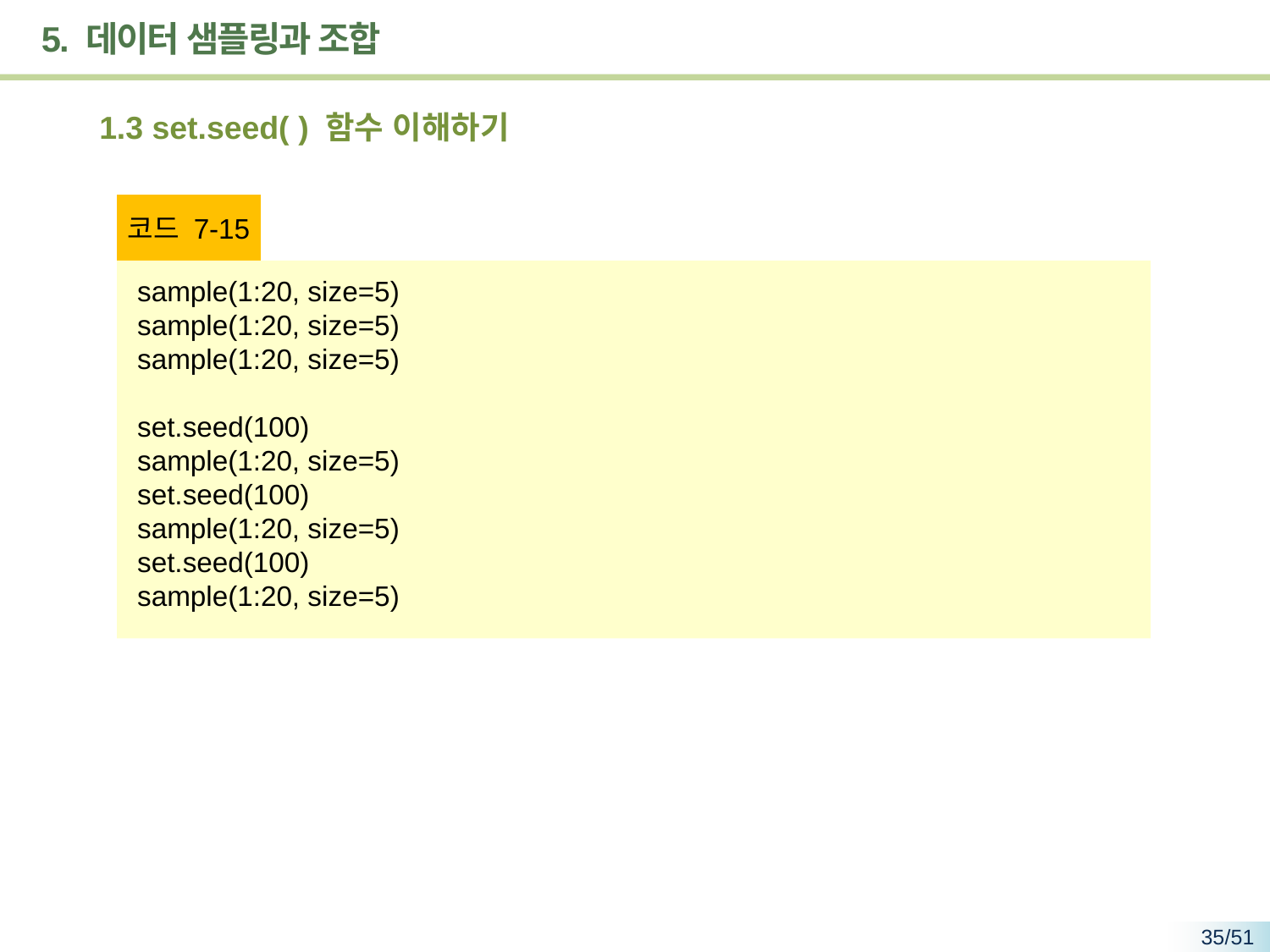

# 5. 데이터 샘플링과 조합
   1.3 set.seed( ) 함수 이해하기

코드 7-15

sample(1:20, size=5)
sample(1:20, size=5)
sample(1:20, size=5)

set.seed(100)
sample(1:20, size=5)
set.seed(100)
sample(1:20, size=5)
set.seed(100)
sample(1:20, size=5)